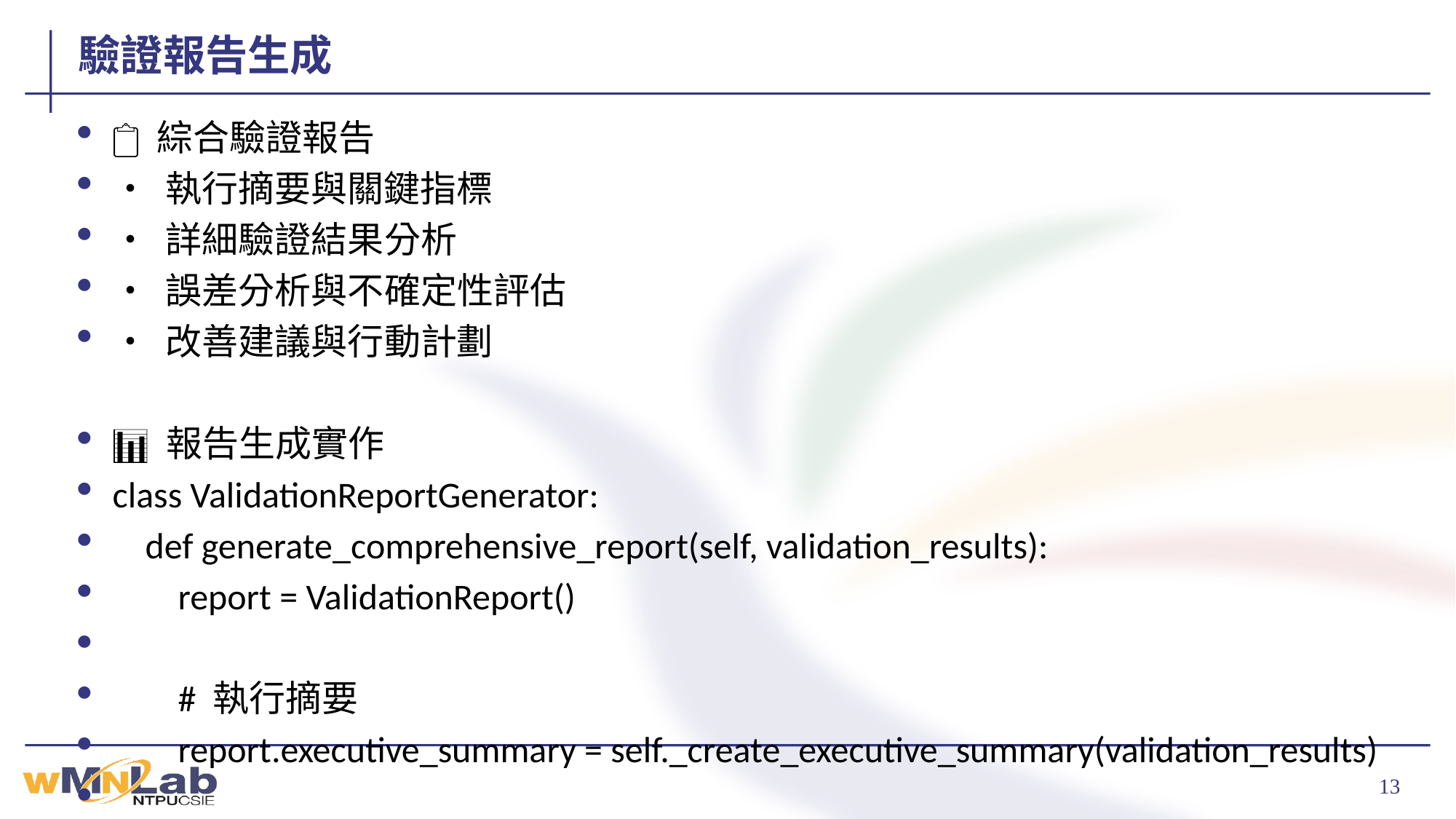

# 驗證報告生成
📋 綜合驗證報告
• 執行摘要與關鍵指標
• 詳細驗證結果分析
• 誤差分析與不確定性評估
• 改善建議與行動計劃

📊 報告生成實作
class ValidationReportGenerator:
    def generate_comprehensive_report(self, validation_results):
        report = ValidationReport()

        # 執行摘要
        report.executive_summary = self._create_executive_summary(validation_results)

        # 詳細分析章節
        report.sections = {
            'input_validation': self._analyze_input_validation(validation_results),
            'calculation_accuracy': self._analyze_calculation_accuracy(validation_results),
            'physics_compliance': self._analyze_physics_compliance(validation_results),
            'output_quality': self._analyze_output_quality(validation_results)
        }

        # 品質評分
        report.quality_score = self._calculate_overall_quality_score(validation_results)

        # 學術合規性
        report.academic_compliance = self._assess_academic_standards(validation_results)

        return report

    def export_report_formats(self, report):
        # 多格式輸出
        self._export_pdf(report)
        self._export_json(report)
        self._export_html_dashboard(report)